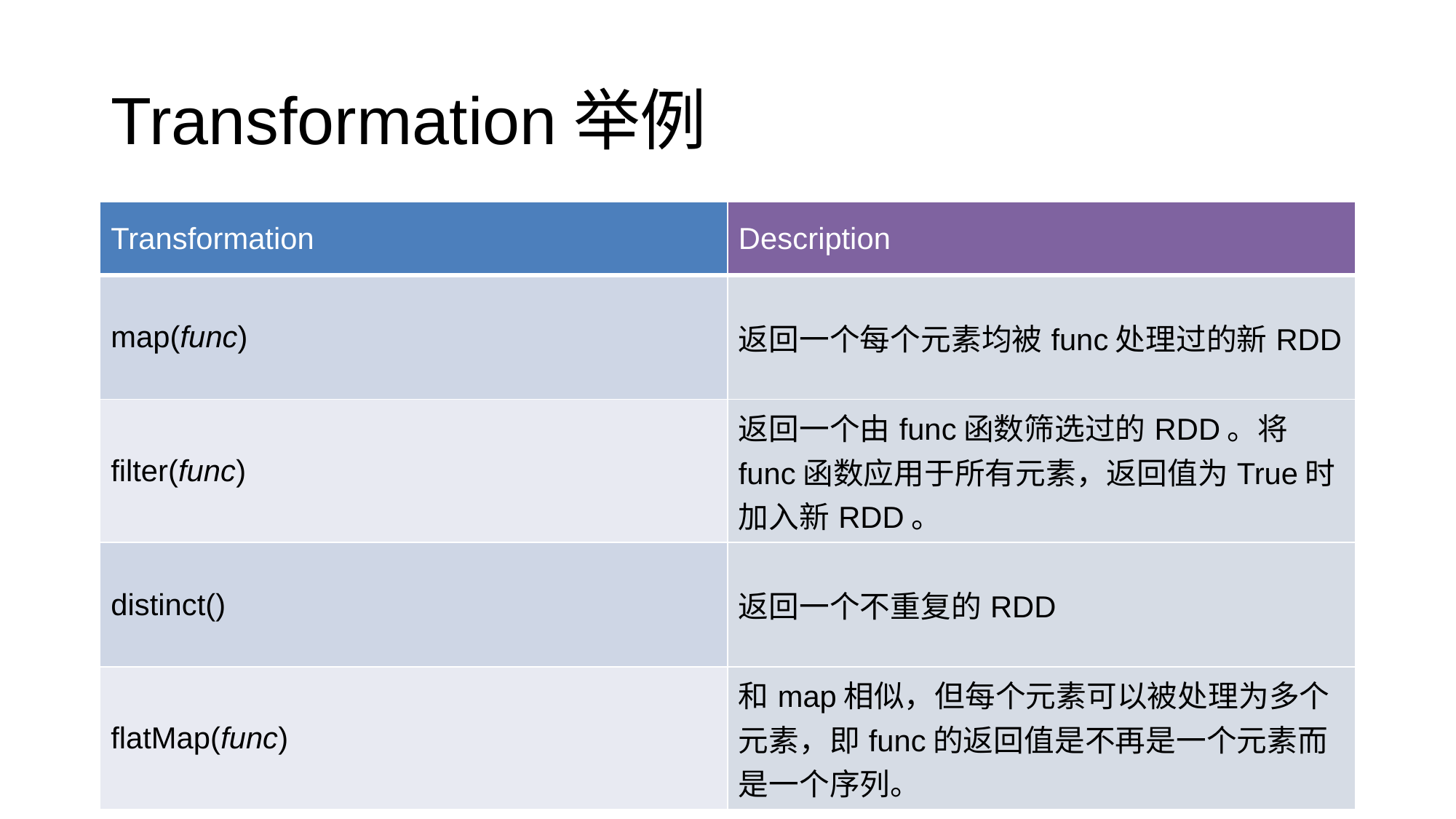

# Transformation举例
| Transformation | Description |
| --- | --- |
| map(func) | 返回一个每个元素均被func处理过的新RDD |
| filter(func) | 返回一个由func函数筛选过的RDD。将func函数应用于所有元素，返回值为True时加入新RDD。 |
| distinct() | 返回一个不重复的RDD |
| flatMap(func) | 和map相似，但每个元素可以被处理为多个元素，即func的返回值是不再是一个元素而是一个序列。 |